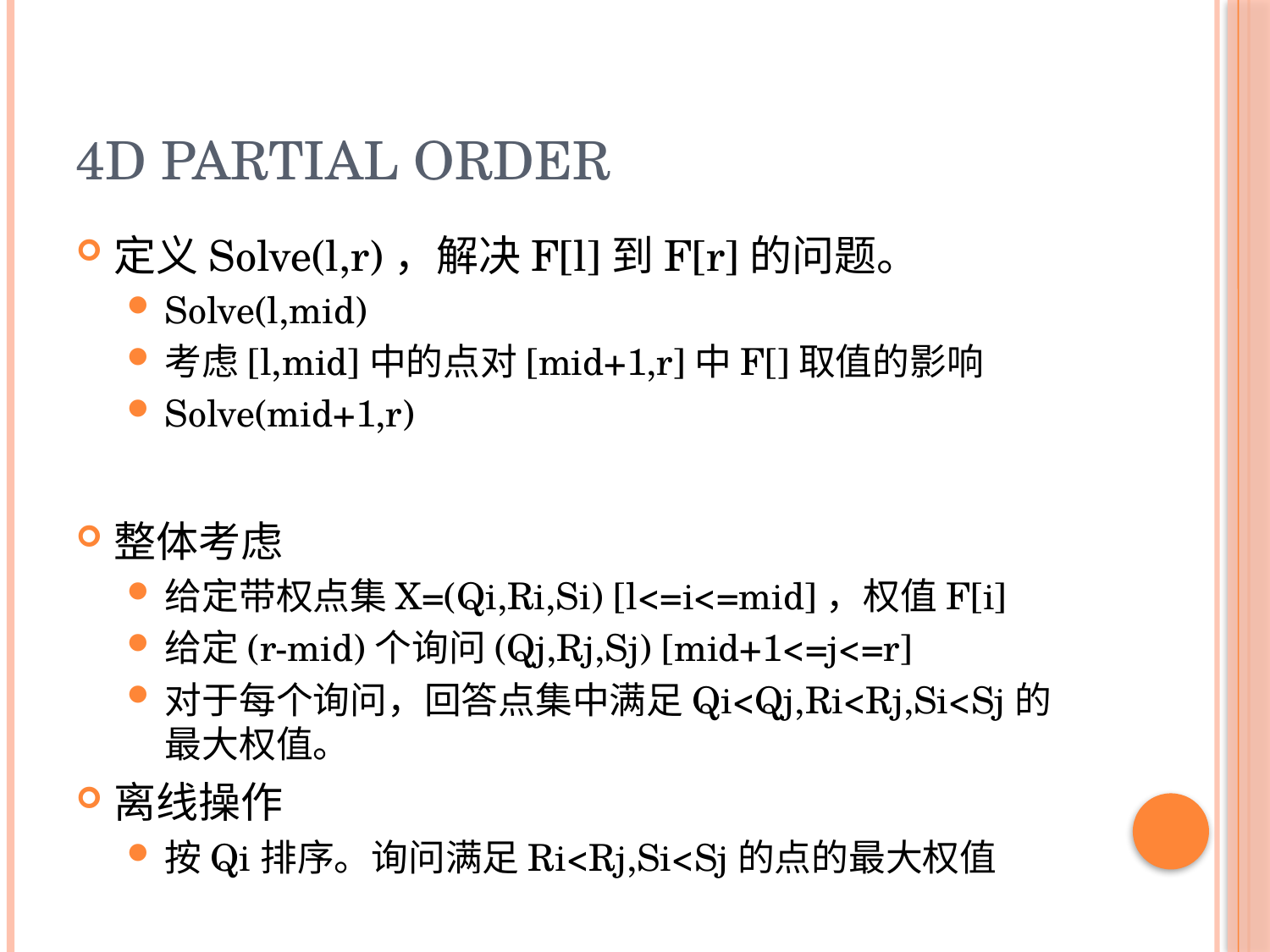

# 4D Partial Order
定义Solve(l,r)，解决F[l]到F[r]的问题。
Solve(l,mid)
考虑[l,mid]中的点对[mid+1,r]中F[]取值的影响
Solve(mid+1,r)

整体考虑
给定带权点集X=(Qi,Ri,Si) [l<=i<=mid]，权值F[i]
给定(r-mid)个询问(Qj,Rj,Sj) [mid+1<=j<=r]
对于每个询问，回答点集中满足Qi<Qj,Ri<Rj,Si<Sj的最大权值。
离线操作
按Qi排序。询问满足Ri<Rj,Si<Sj的点的最大权值